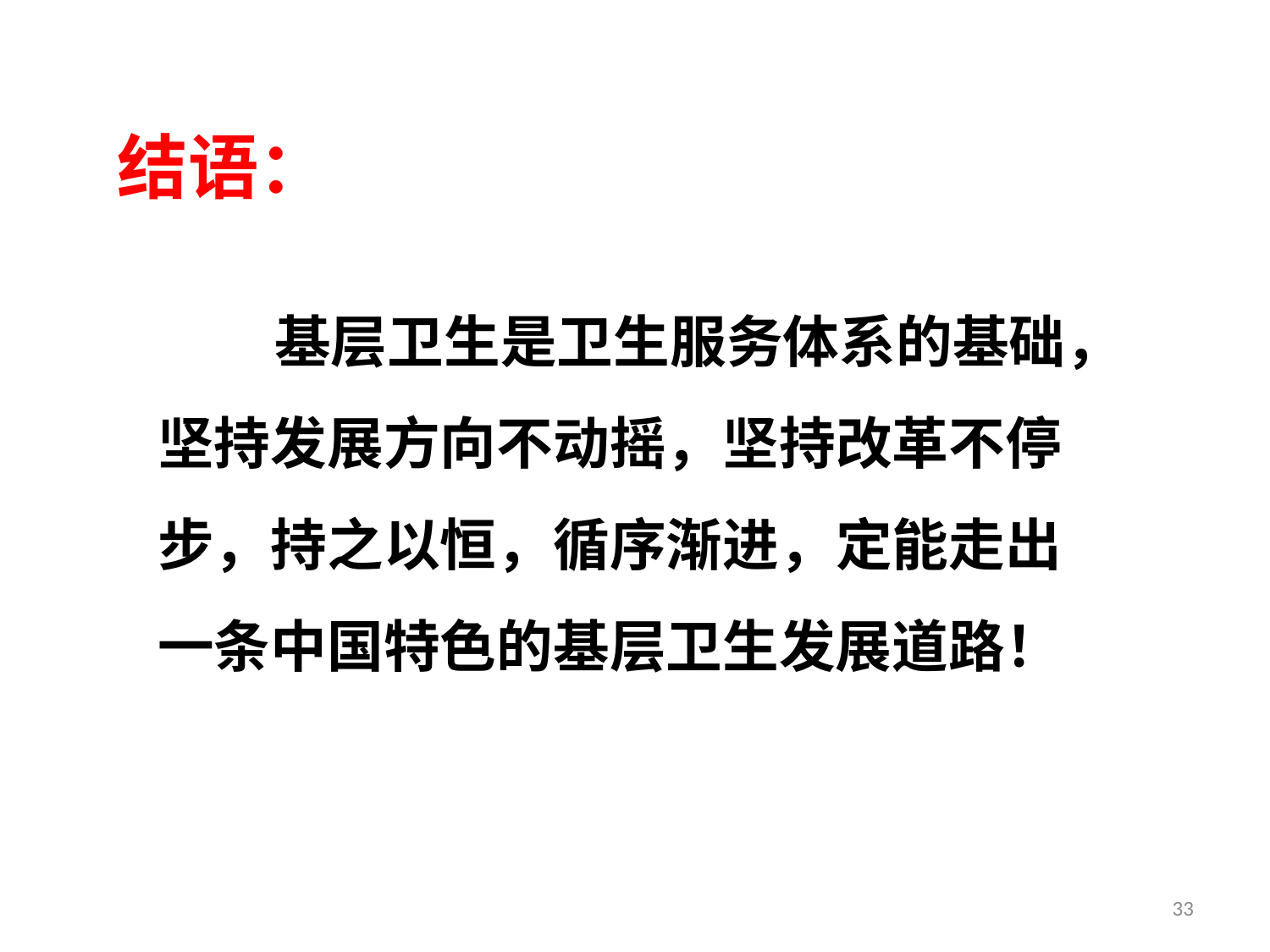

# 结语：
        基层卫生是卫生服务体系的基础，坚持发展方向不动摇，坚持改革不停步，持之以恒，循序渐进，定能走出一条中国特色的基层卫生发展道路！
33